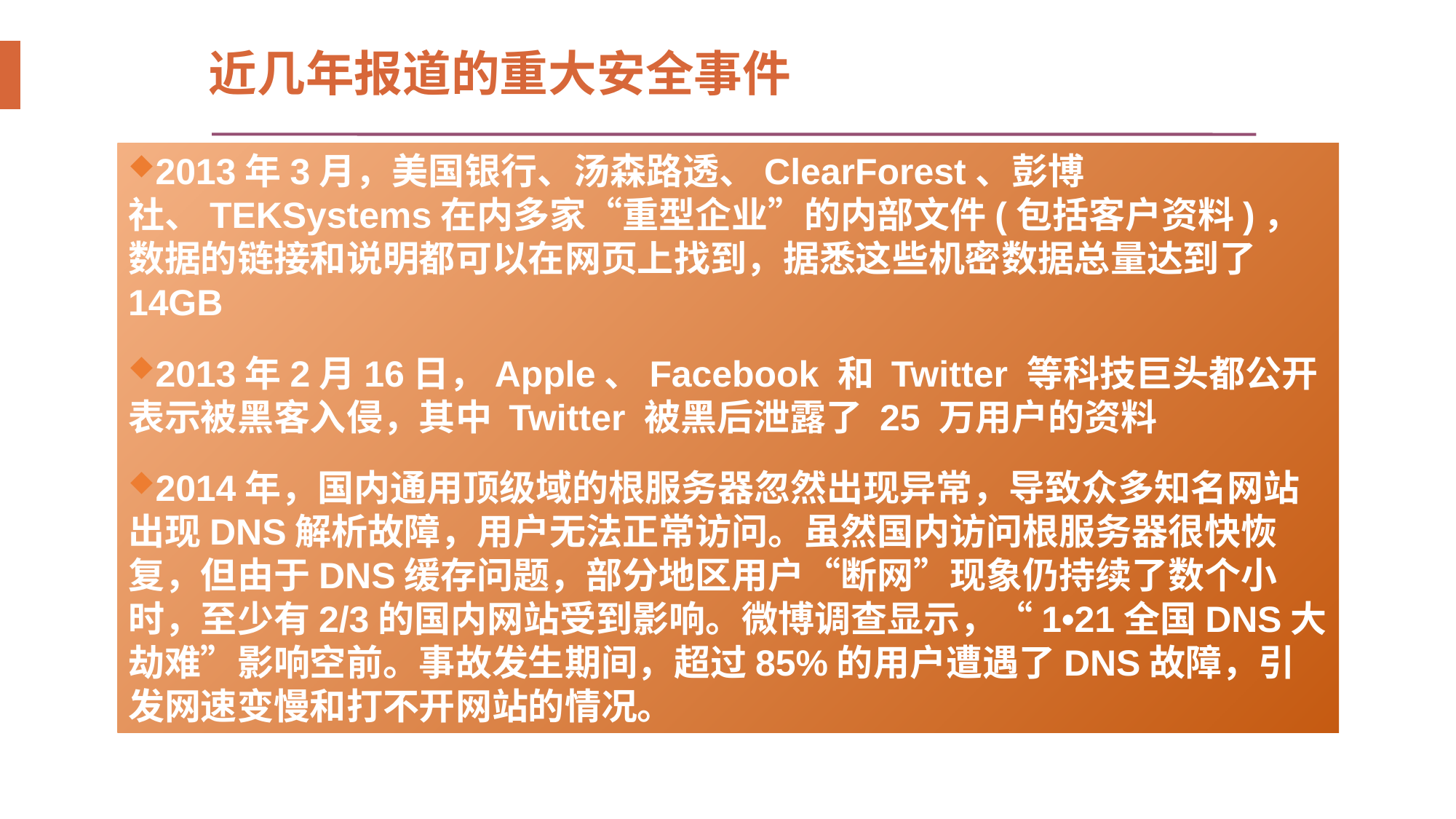

#
近几年报道的重大安全事件

Nanjing University of Posts & Telecommunications

2013年3月，美国银行、汤森路透、ClearForest、彭博社、TEKSystems在内多家“重型企业”的内部文件(包括客户资料)，数据的链接和说明都可以在网页上找到，据悉这些机密数据总量达到了14GB
2013年2月16日，Apple、Facebook 和 Twitter 等科技巨头都公开表示被黑客入侵，其中 Twitter 被黑后泄露了 25 万用户的资料
2014年，国内通用顶级域的根服务器忽然出现异常，导致众多知名网站出现DNS解析故障，用户无法正常访问。虽然国内访问根服务器很快恢复，但由于DNS缓存问题，部分地区用户“断网”现象仍持续了数个小时，至少有2/3的国内网站受到影响。微博调查显示，“1•21全国DNS大劫难”影响空前。事故发生期间，超过85%的用户遭遇了DNS故障，引发网速变慢和打不开网站的情况。